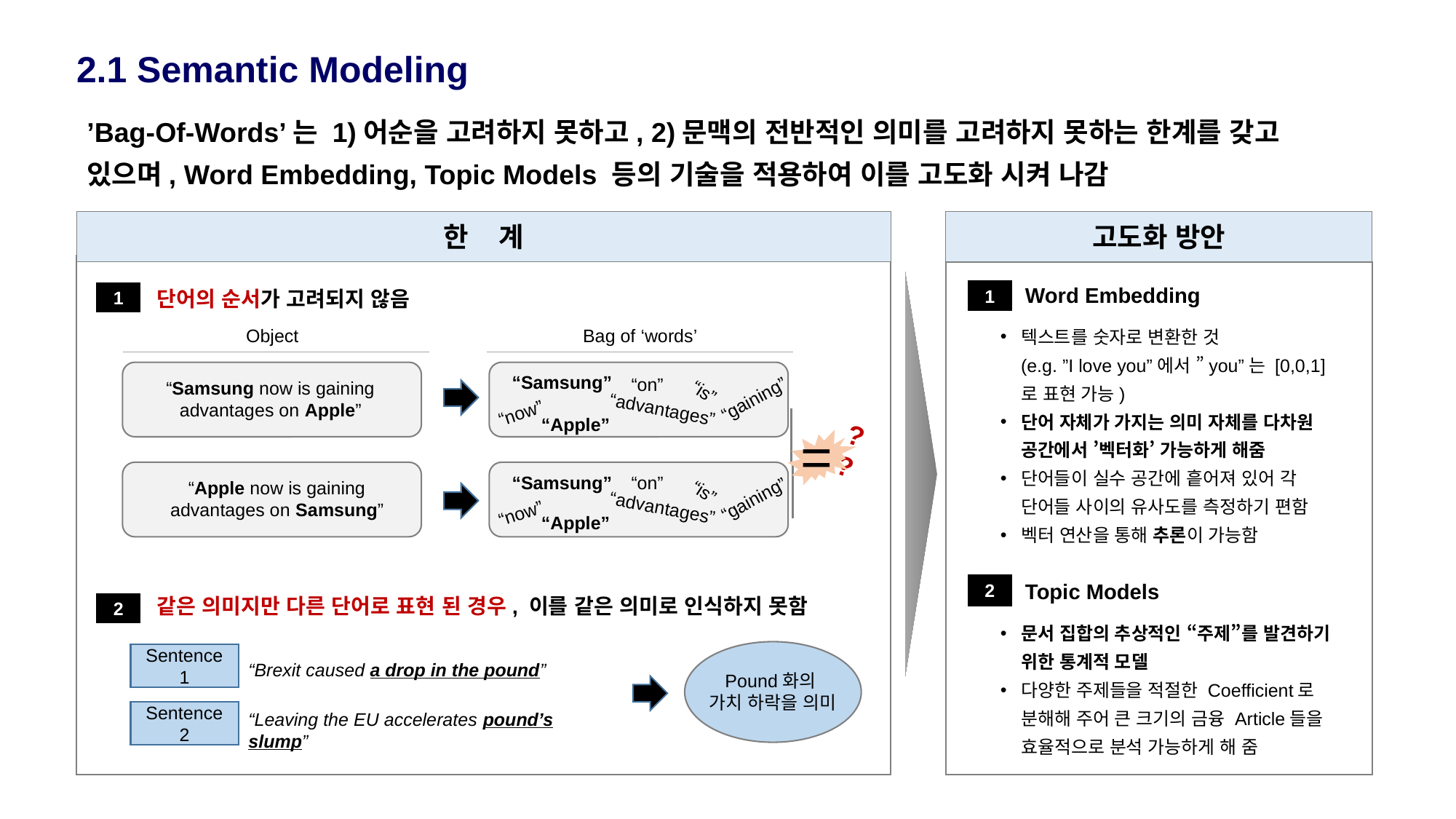

2.1 Semantic Modeling
’Bag-Of-Words’는 1)어순을 고려하지 못하고, 2)문맥의 전반적인 의미를 고려하지 못하는 한계를 갖고 있으며, Word Embedding, Topic Models 등의 기술을 적용하여 이를 고도화 시켜 나감
한    계
고도화 방안

Word Embedding
단어의 순서가 고려되지 않음
1
1
텍스트를 숫자로 변환한 것
(e.g. ”I love you”에서 ”you”는 [0,0,1]로 표현 가능)
단어 자체가 가지는 의미 자체를 다차원 공간에서 ’벡터화’ 가능하게 해줌
단어들이 실수 공간에 흩어져 있어 각 단어들 사이의 유사도를 측정하기 편함
벡터 연산을 통해 추론이 가능함
Object
Bag of ‘words’

“Samsung”
“on”
“Samsung now is gaining advantages on Apple”
“is”

“gaining”
“advantages”
“now”
“Apple”
??
=

“Samsung”
“on”
“Apple now is gaining advantages on Samsung”
“is”
“gaining”

“advantages”
“now”
“Apple”
Topic Models
2
같은 의미지만 다른 단어로 표현 된 경우, 이를 같은 의미로 인식하지 못함
2
문서 집합의 추상적인 “주제”를 발견하기 위한 통계적 모델
다양한 주제들을 적절한 Coefficient로 분해해 주어 큰 크기의 금융 Article들을 효율적으로 분석 가능하게 해 줌

Sentence1
“Brexit caused a drop in the pound”
Pound화의
가치 하락을 의미

Sentence2
“Leaving the EU accelerates pound’s slump”